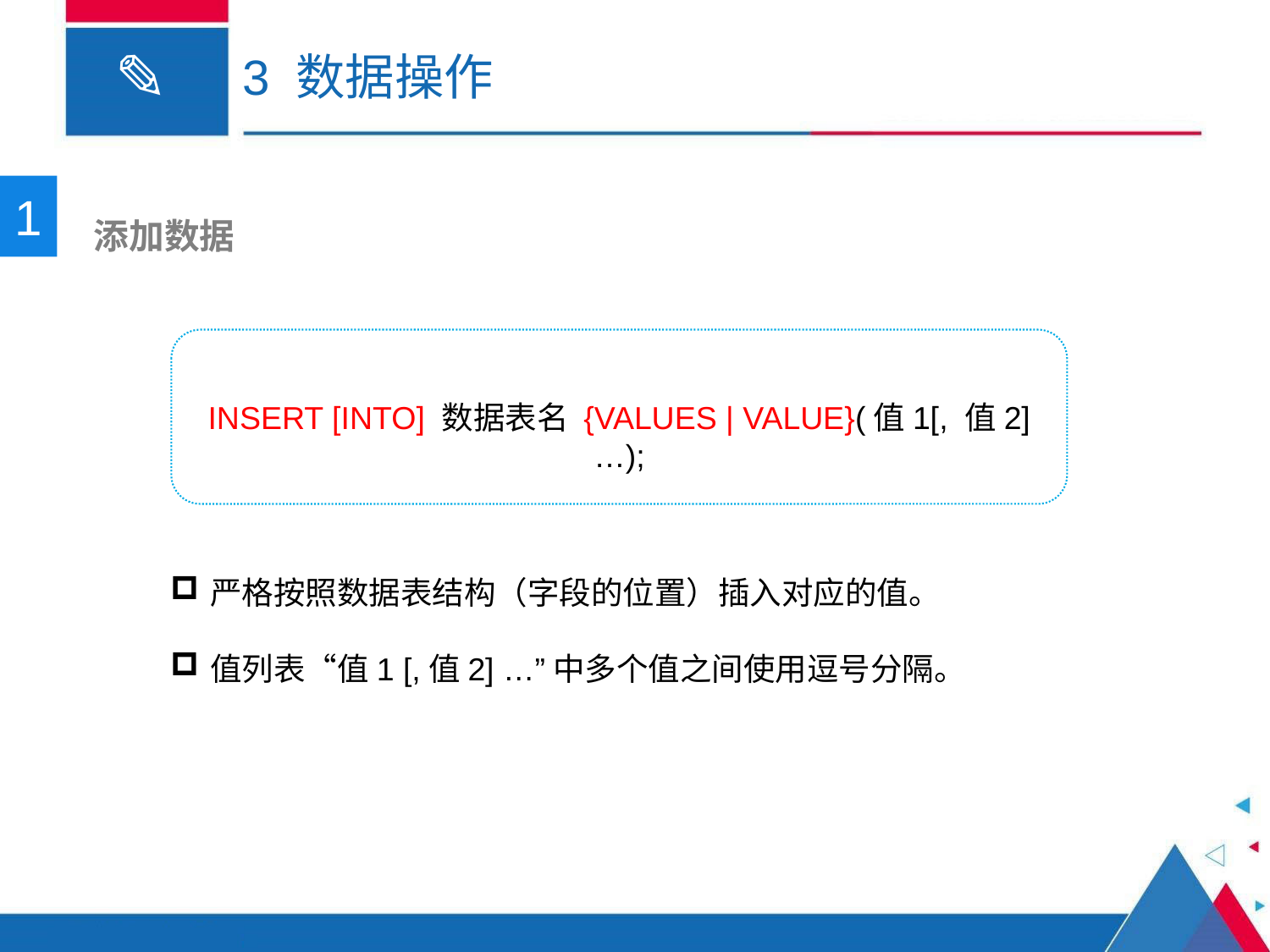

# 3 数据操作

1
  添加数据

INSERT [INTO] 数据表名 {VALUES | VALUE}(值1[, 值2] …);
严格按照数据表结构（字段的位置）插入对应的值。
值列表“值1 [,值2] …”中多个值之间使用逗号分隔。